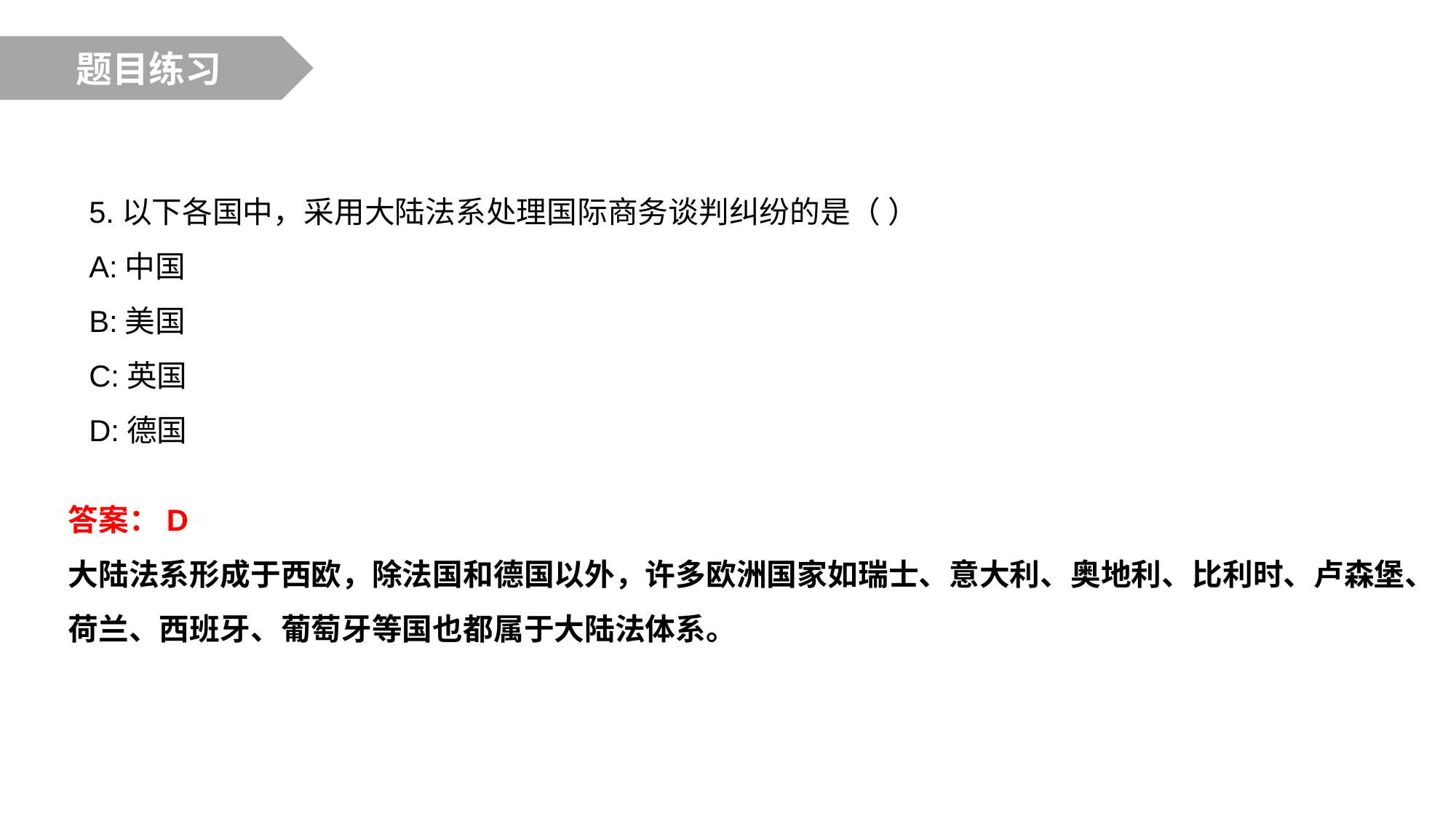

题目练习
5.以下各国中，采用大陆法系处理国际商务谈判纠纷的是（ ）
A:中国
B:美国
C:英国
D:德国
答案：D
大陆法系形成于西欧，除法国和德国以外，许多欧洲国家如瑞士、意大利、奥地利、比利时、卢森堡、荷兰、西班牙、葡萄牙等国也都属于大陆法体系。